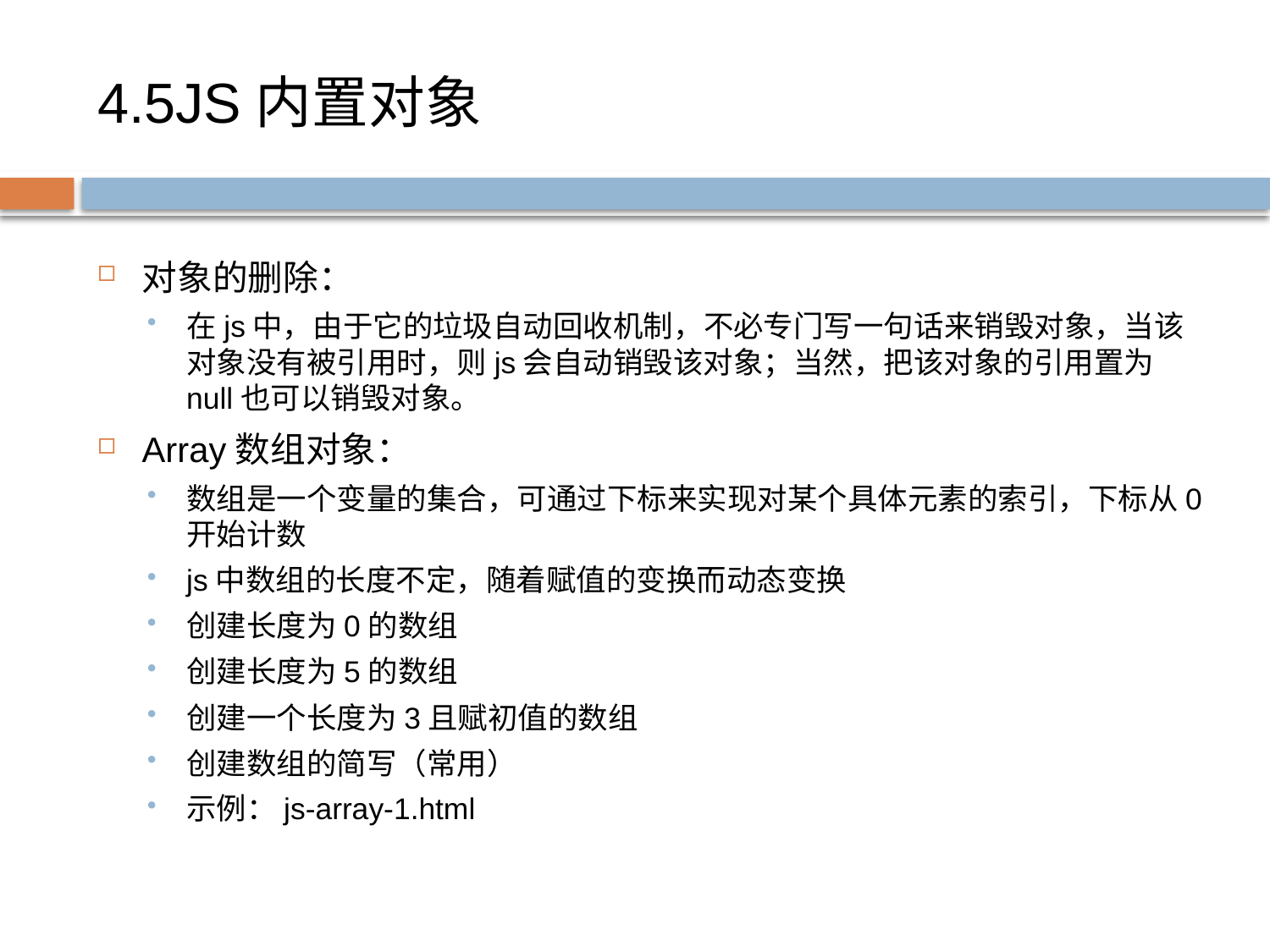

# 4.5JS内置对象
对象的删除：
在js中，由于它的垃圾自动回收机制，不必专门写一句话来销毁对象，当该对象没有被引用时，则js会自动销毁该对象；当然，把该对象的引用置为null也可以销毁对象。
Array数组对象：
数组是一个变量的集合，可通过下标来实现对某个具体元素的索引，下标从0开始计数
js中数组的长度不定，随着赋值的变换而动态变换
创建长度为0的数组
创建长度为5的数组
创建一个长度为3且赋初值的数组
创建数组的简写（常用）
示例：js-array-1.html